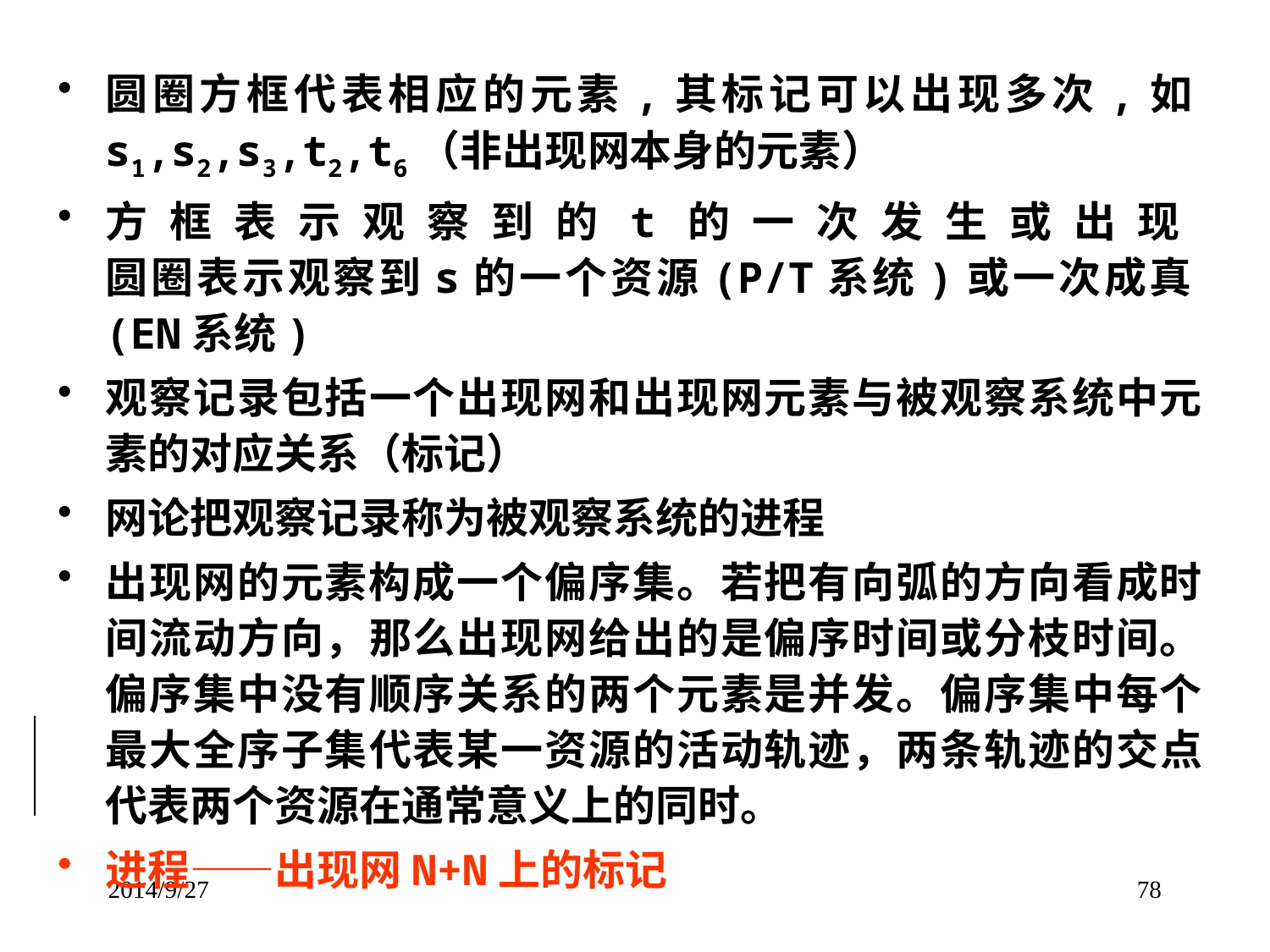

圆圈方框代表相应的元素,其标记可以出现多次,如s1,s2,s3,t2,t6（非出现网本身的元素）
方框表示观察到的t的一次发生或出现
圆圈表示观察到s的一个资源(P/T系统)或一次成真(EN系统)
观察记录包括一个出现网和出现网元素与被观察系统中元素的对应关系（标记）
网论把观察记录称为被观察系统的进程
出现网的元素构成一个偏序集。若把有向弧的方向看成时间流动方向，那么出现网给出的是偏序时间或分枝时间。偏序集中没有顺序关系的两个元素是并发。偏序集中每个最大全序子集代表某一资源的活动轨迹，两条轨迹的交点代表两个资源在通常意义上的同时。
进程——出现网N+N上的标记
2014/9/27
78